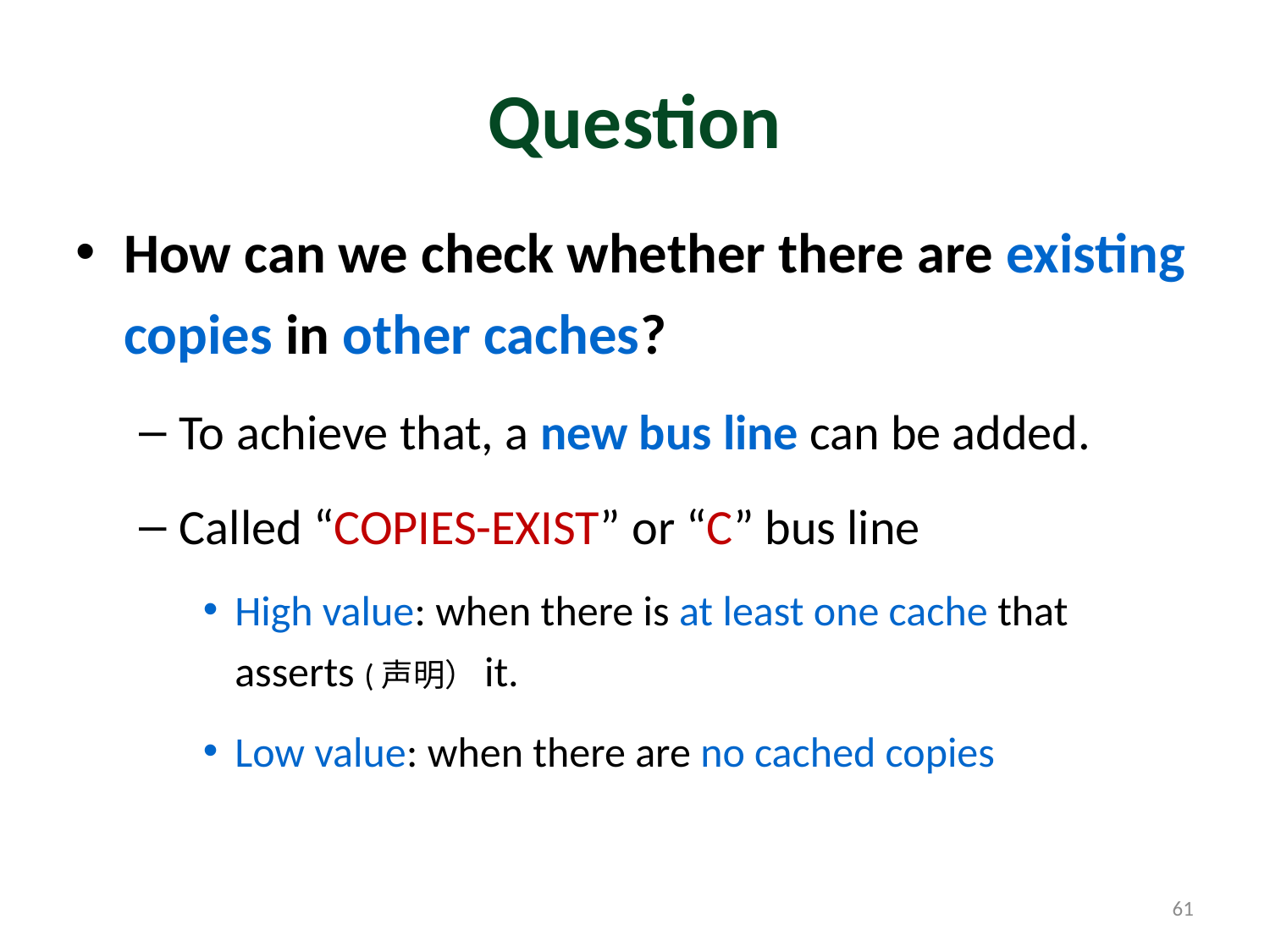

# Question
How can we check whether there are existing copies in other caches?
To achieve that, a new bus line can be added.
Called “COPIES-EXIST” or “C” bus line
High value: when there is at least one cache that asserts (声明）it.
Low value: when there are no cached copies
61